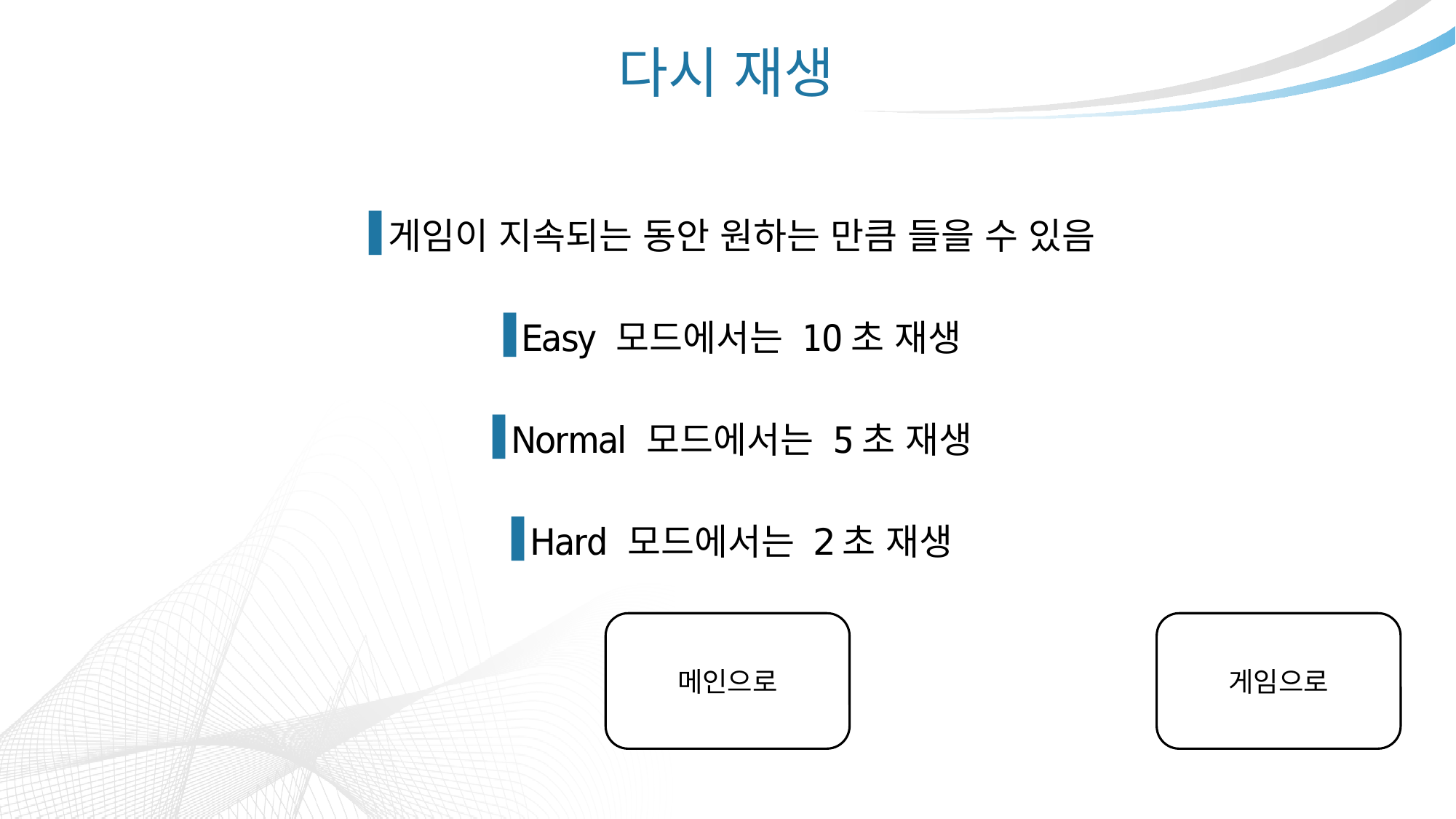

# 다시 재생

게임이 지속되는 동안 원하는 만큼 들을 수 있음

Easy 모드에서는 10초 재생

Normal 모드에서는 5초 재생

Hard 모드에서는 2초 재생

메인으로
게임으로